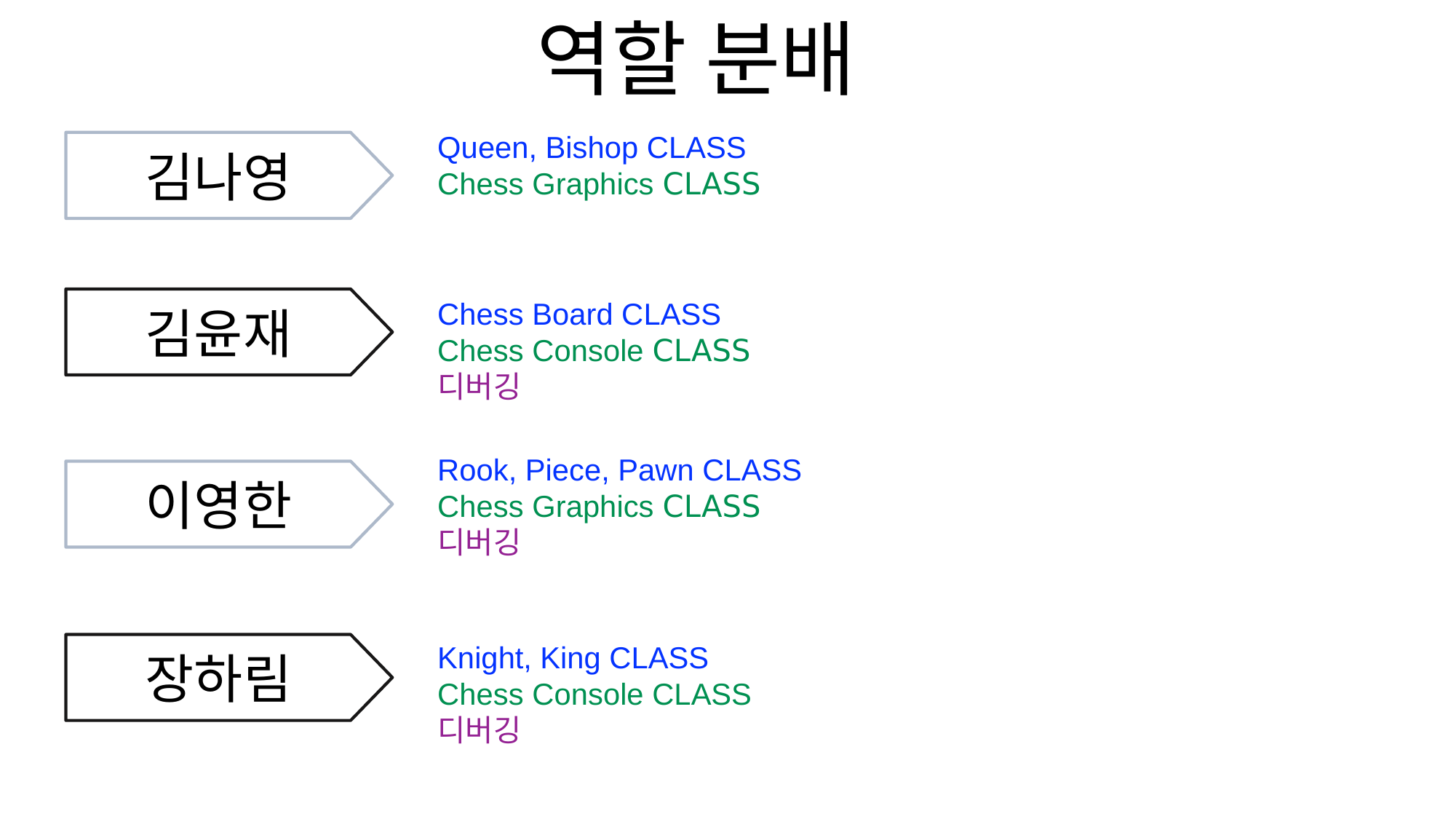

역할 분배
Queen, Bishop CLASS
Chess Graphics CLASS

김나영

김윤재
Chess Board CLASS
Chess Console CLASS
디버깅
Rook, Piece, Pawn CLASS
Chess Graphics CLASS
디버깅

이영한
Knight, King CLASS
Chess Console CLASS
디버깅

장하림